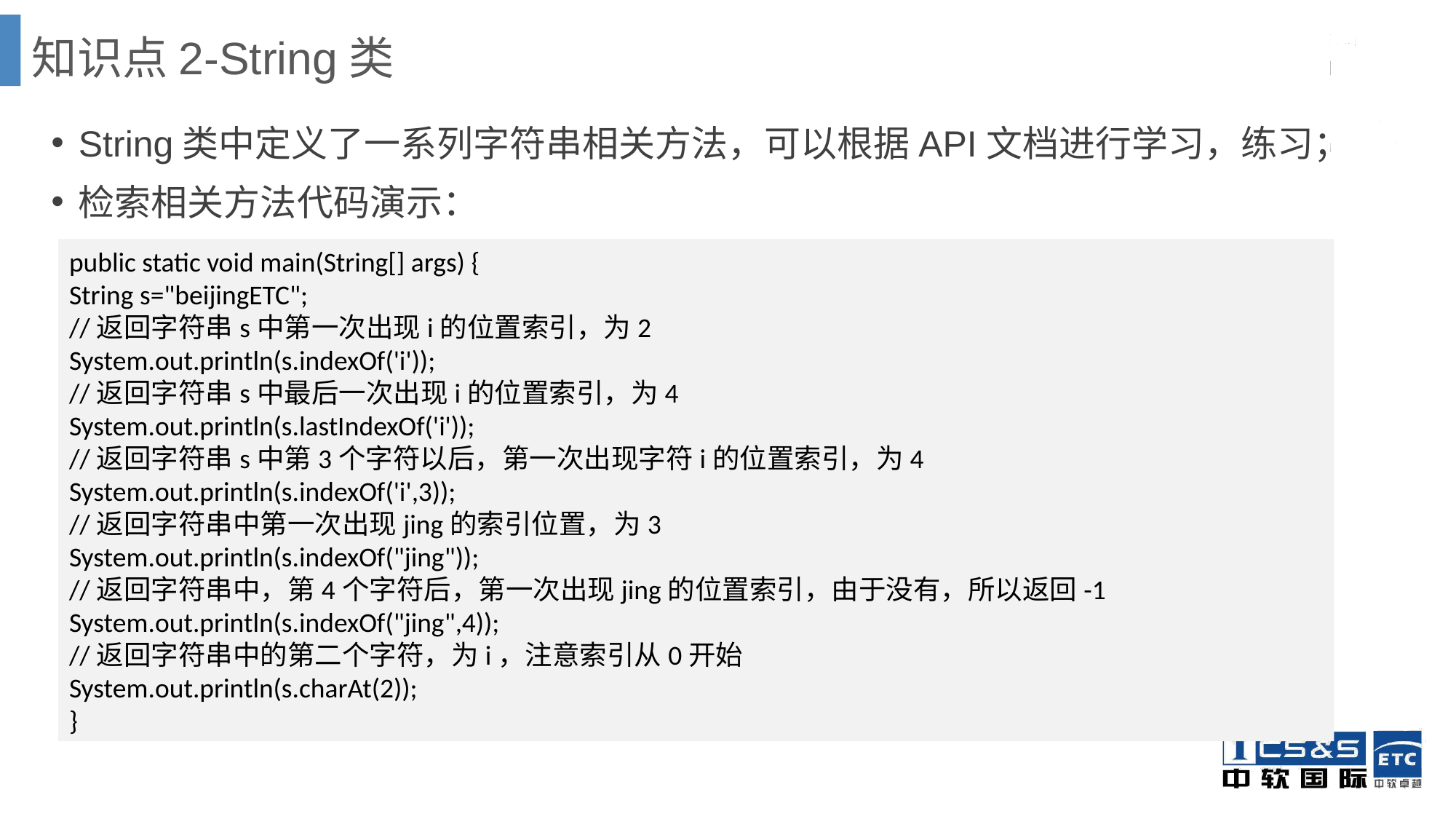

# 知识点2-String类
String类中定义了一系列字符串相关方法，可以根据API文档进行学习，练习；
检索相关方法代码演示：
public static void main(String[] args) {
String s="beijingETC";
//返回字符串s中第一次出现i的位置索引，为2
System.out.println(s.indexOf('i'));
//返回字符串s中最后一次出现i的位置索引，为4
System.out.println(s.lastIndexOf('i'));
//返回字符串s中第3个字符以后，第一次出现字符i的位置索引，为4
System.out.println(s.indexOf('i',3));
//返回字符串中第一次出现jing的索引位置，为3
System.out.println(s.indexOf("jing"));
//返回字符串中，第4个字符后，第一次出现jing的位置索引，由于没有，所以返回-1
System.out.println(s.indexOf("jing",4));
//返回字符串中的第二个字符，为i，注意索引从0开始
System.out.println(s.charAt(2));
}